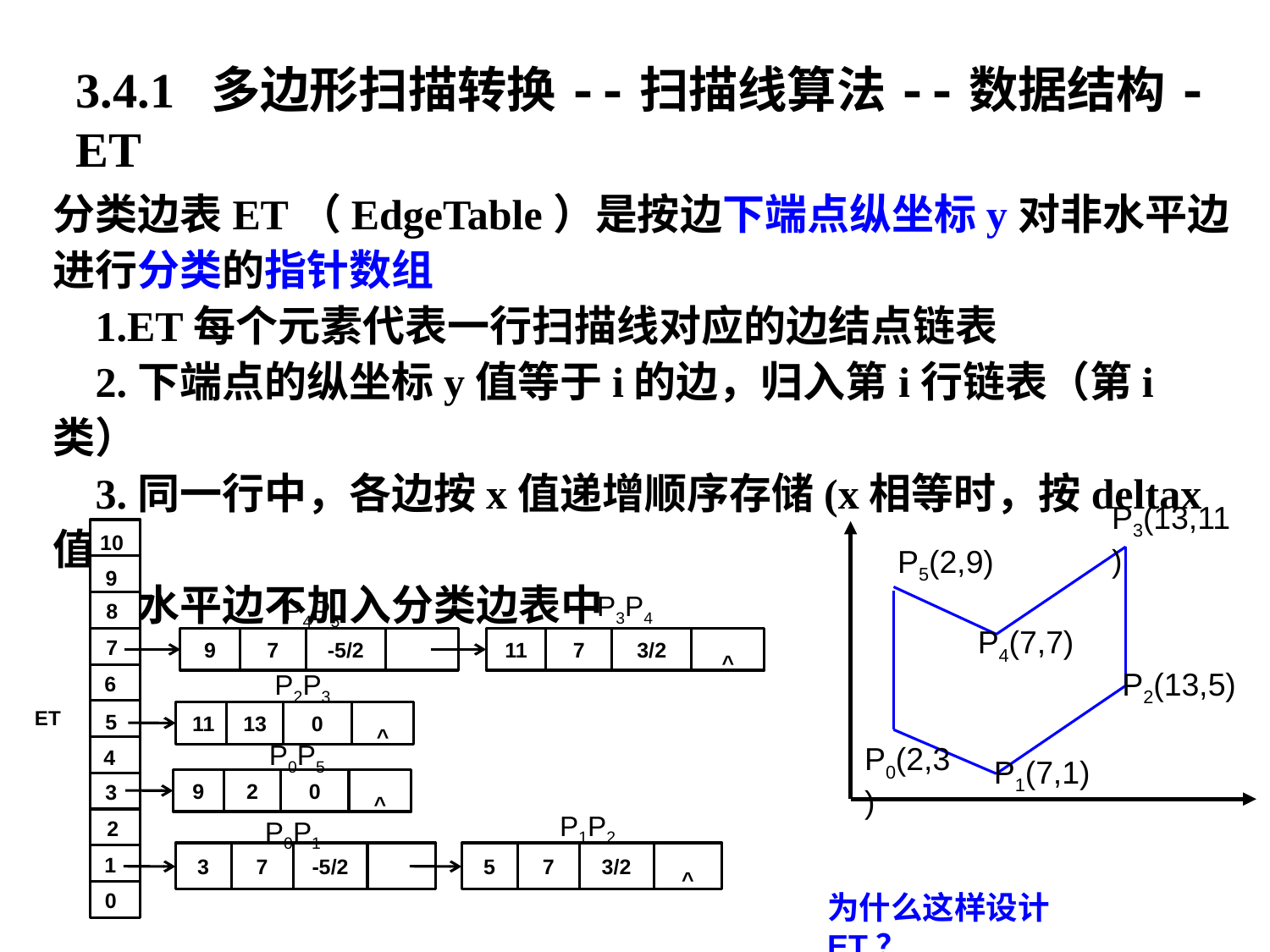

3.4.1  多边形扫描转换--扫描线算法--数据结构-ET
分类边表ET（EdgeTable）是按边下端点纵坐标y对非水平边进行分类的指针数组
    1.ET每个元素代表一行扫描线对应的边结点链表
    2.下端点的纵坐标y值等于i的边，归入第i行链表（第i类）
    3.同一行中，各边按x值递增顺序存储(x相等时，按deltax值)
    4.水平边不加入分类边表中
P3(13,11)
P5(2,9)
P4(7,7)
P2(13,5)
P0(2,3)
P1(7,1)

10

9
8

7

6

5

4

3

2

1
0

P3P4
P4P5

^
11
7
3/2
9
7
-5/2

P2P3
ET
11
13
0

^
P0P5
9
2
0

^
P1P2
P0P1
3
7
-5/2

5
7
3/2

^
为什么这样设计ET？